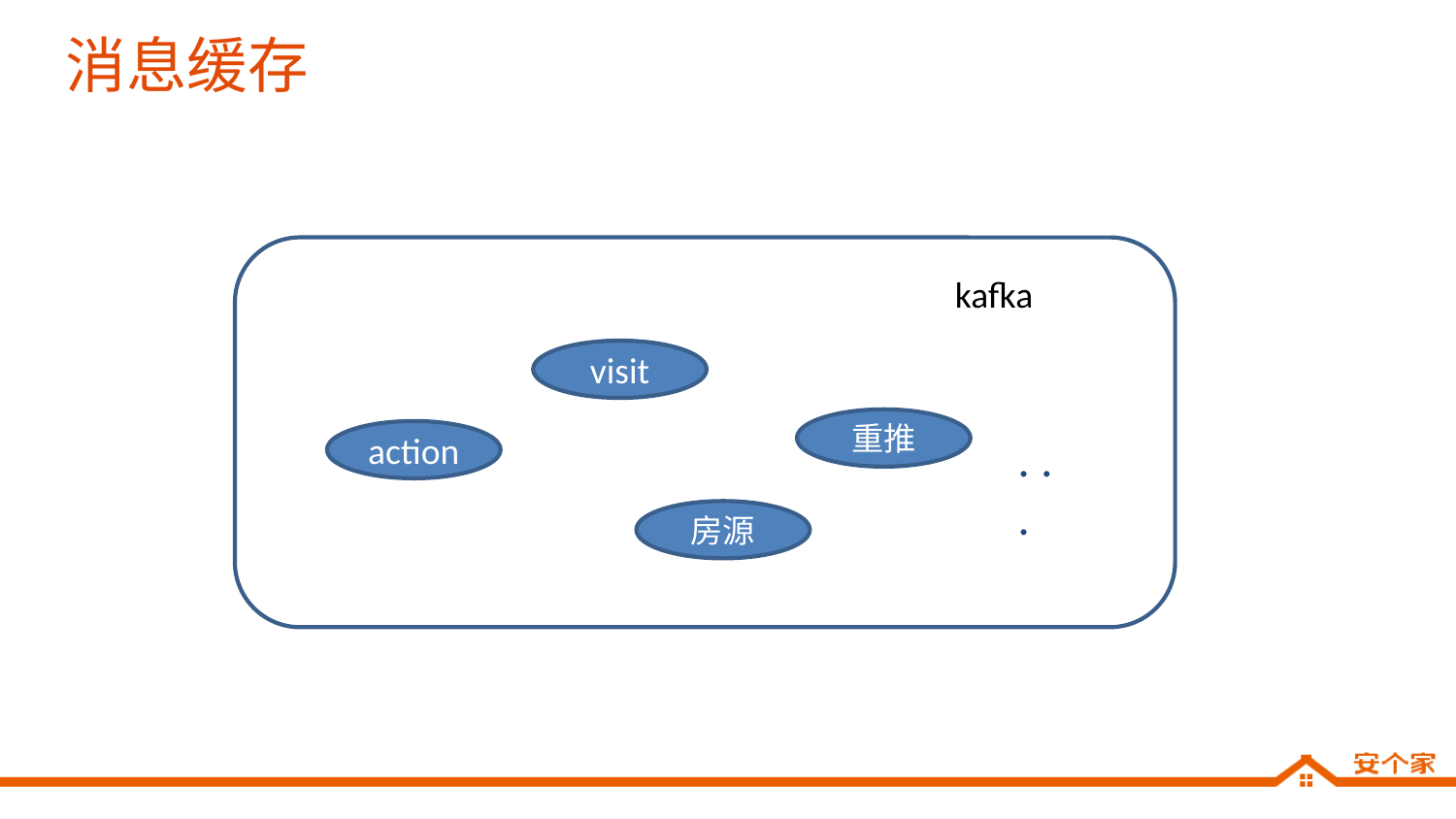

# 消息缓存

kafka
visit
重推
. . .
action
房源